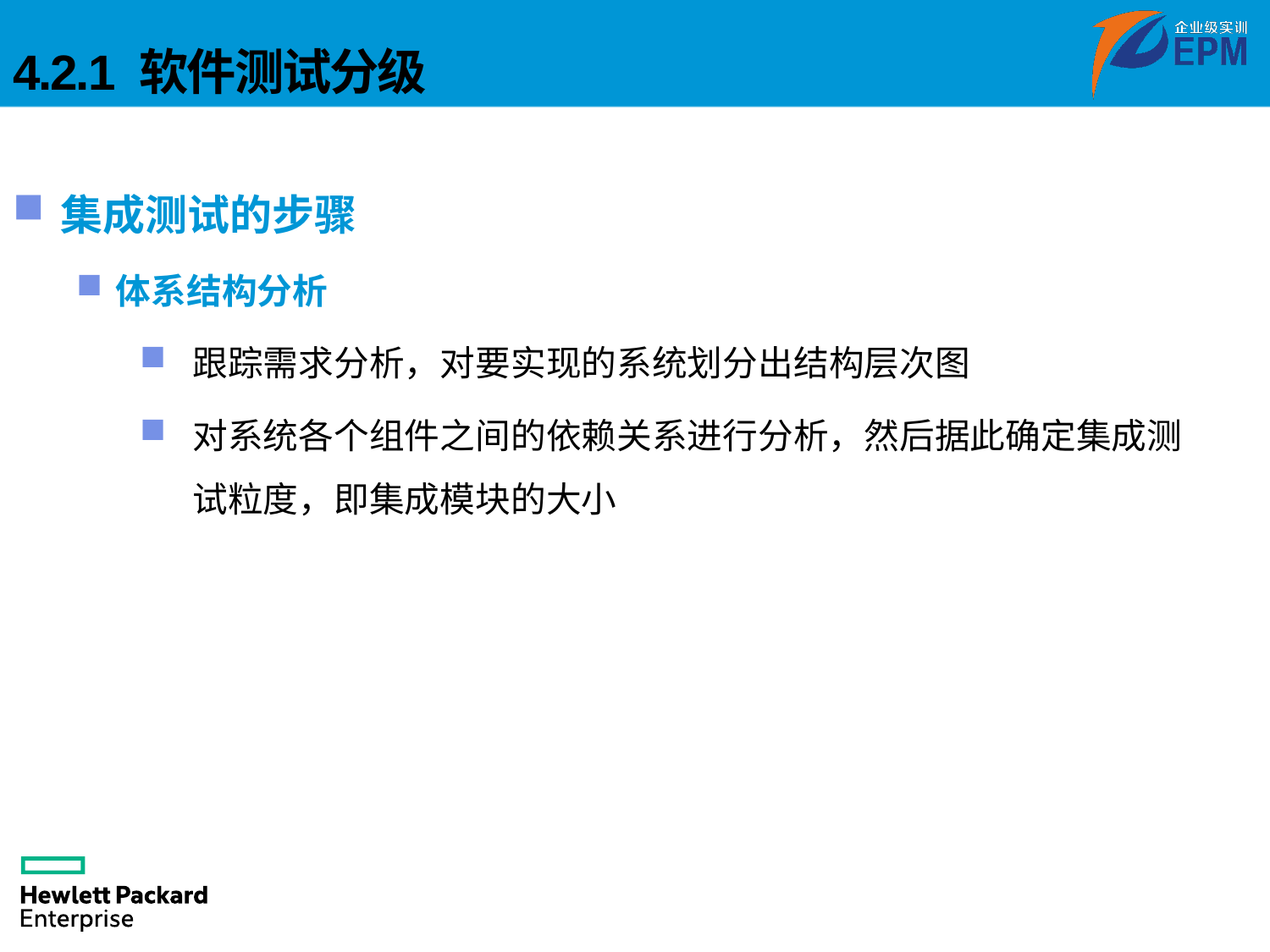

4.2.1 软件测试分级
集成测试的步骤
体系结构分析
跟踪需求分析，对要实现的系统划分出结构层次图
对系统各个组件之间的依赖关系进行分析，然后据此确定集成测试粒度，即集成模块的大小